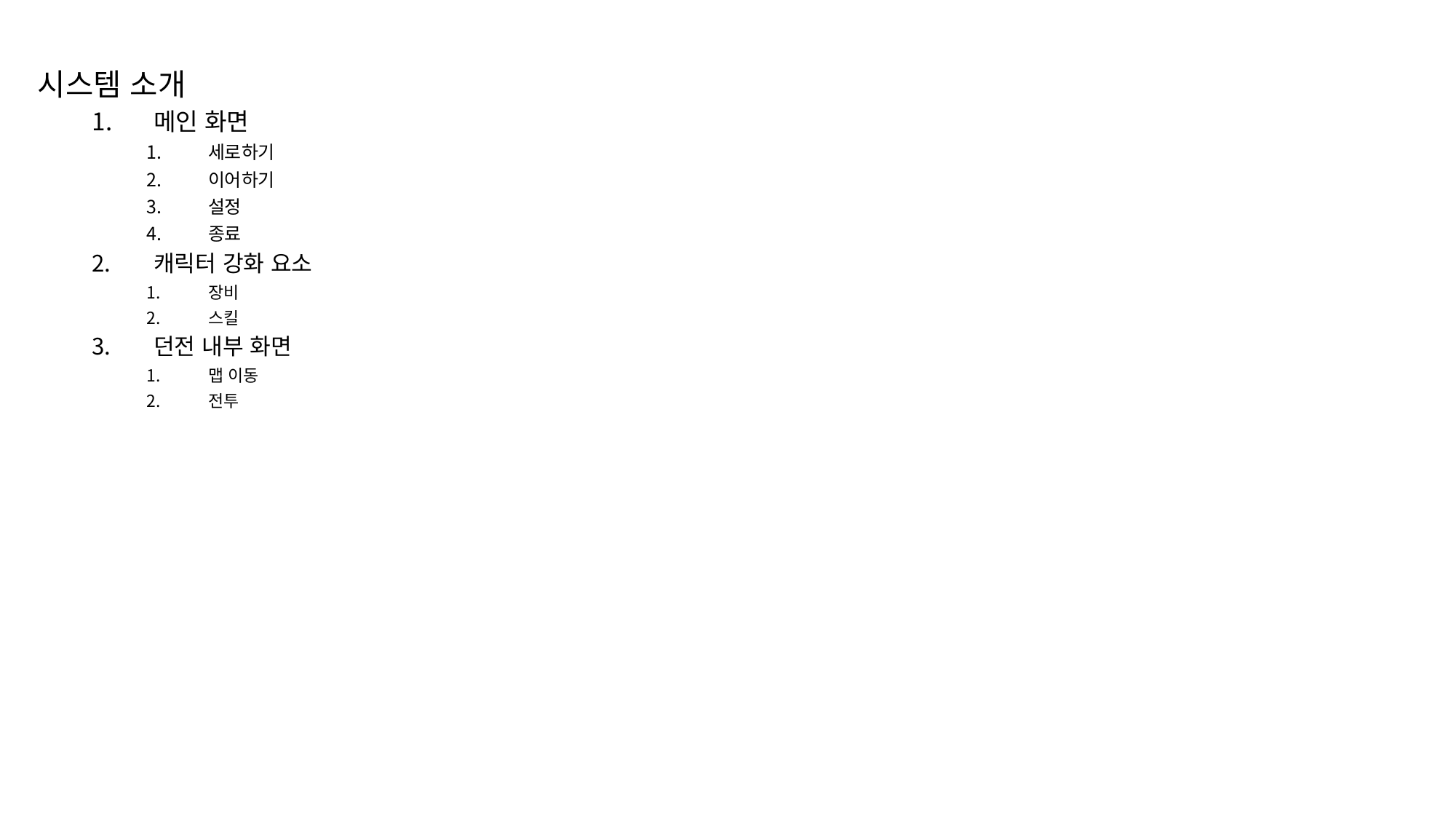

시스템 소개
메인 화면
세로하기
이어하기
설정
종료
캐릭터 강화 요소
장비
스킬
던전 내부 화면
맵 이동
전투